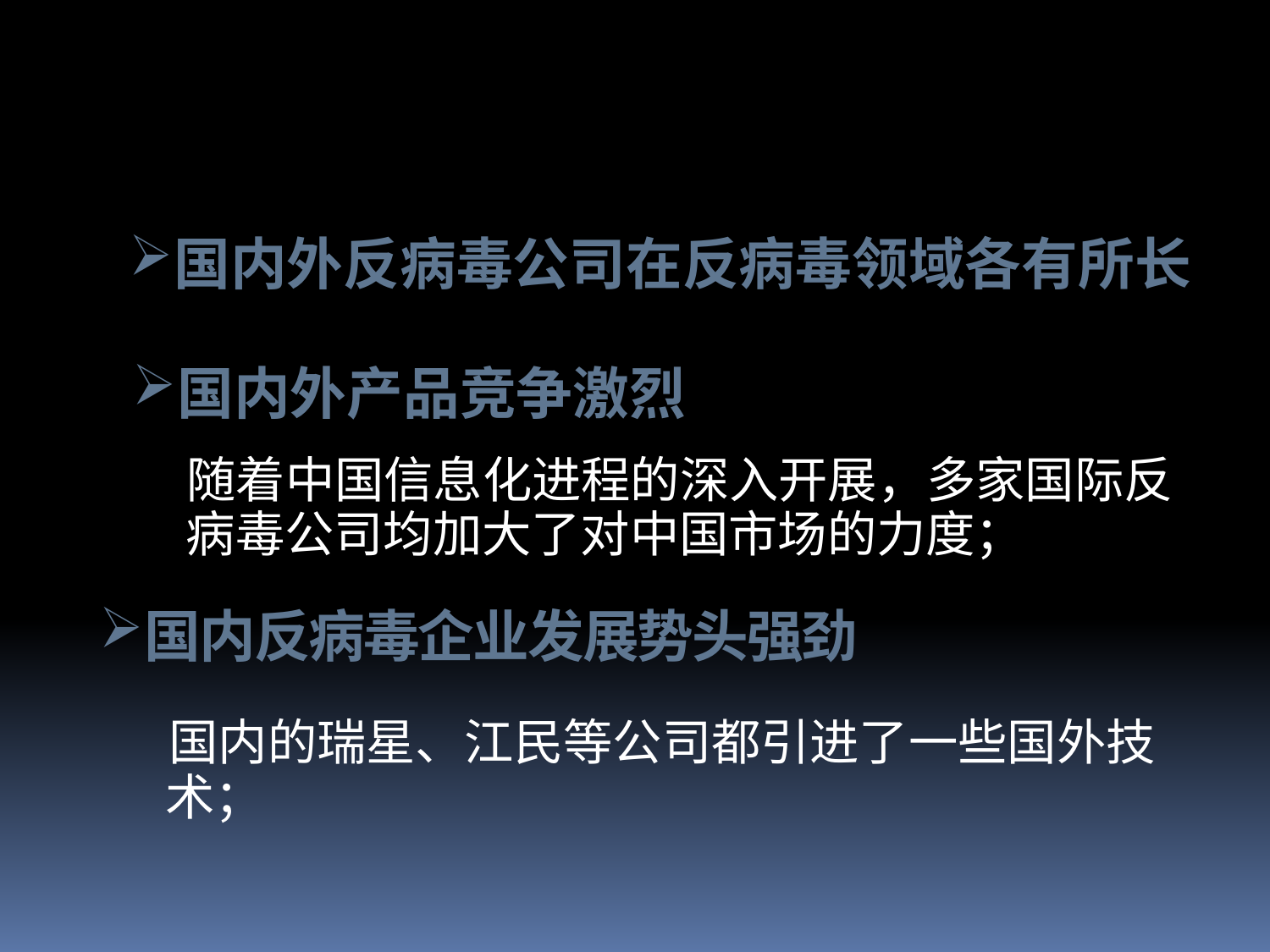

国内外反病毒公司在反病毒领域各有所长
国内外产品竞争激烈
   随着中国信息化进程的深入开展，多家国际反病毒公司均加大了对中国市场的力度；
# 国内反病毒企业发展势头强劲
   国内的瑞星、江民等公司都引进了一些国外技术；